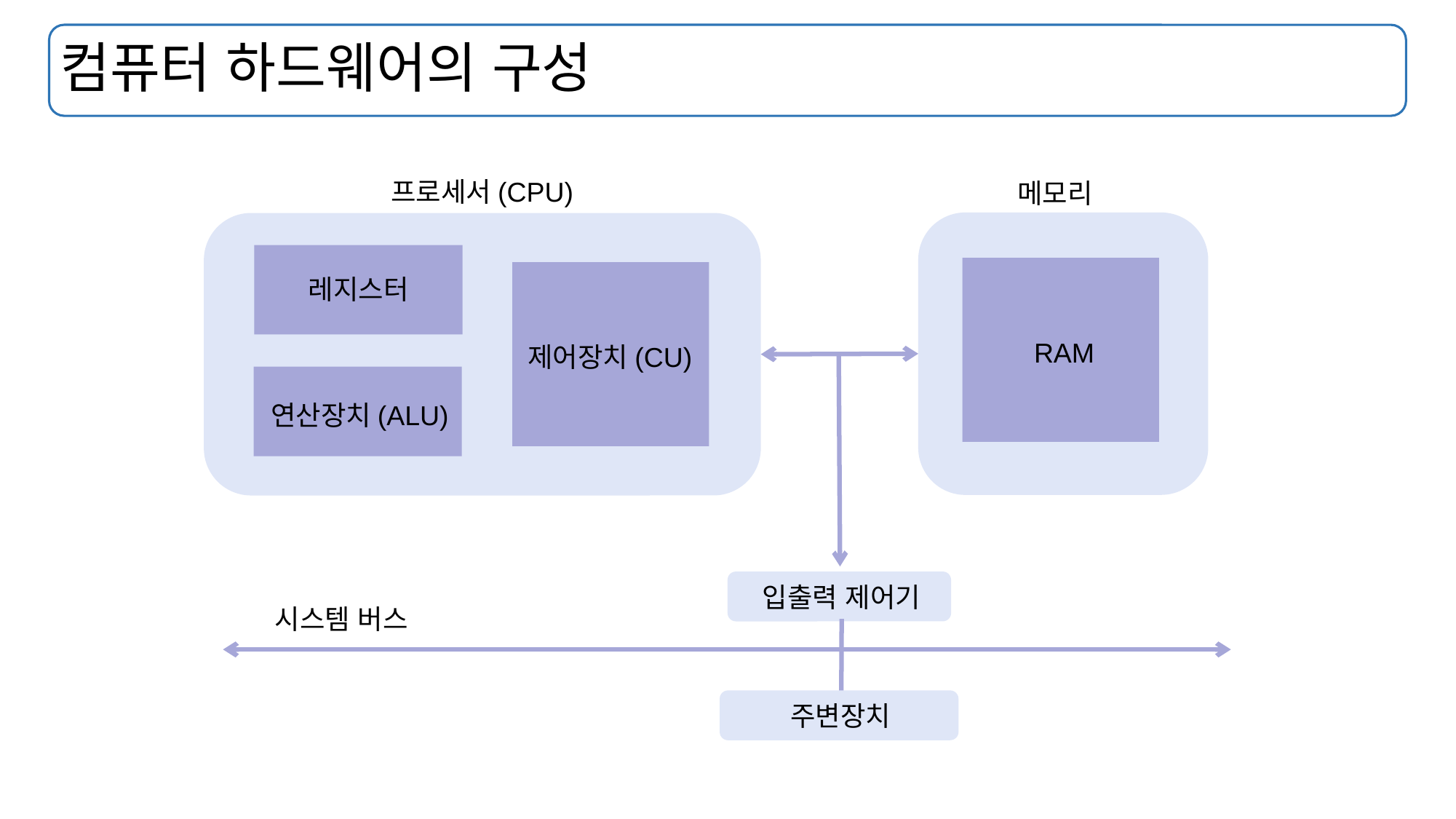

# 컴퓨터 하드웨어의 구성
프로세서(CPU)

레지스터
제어장치(CU)

연산장치(ALU)
메모리

RAM

입출력 제어기
시스템 버스

주변장치